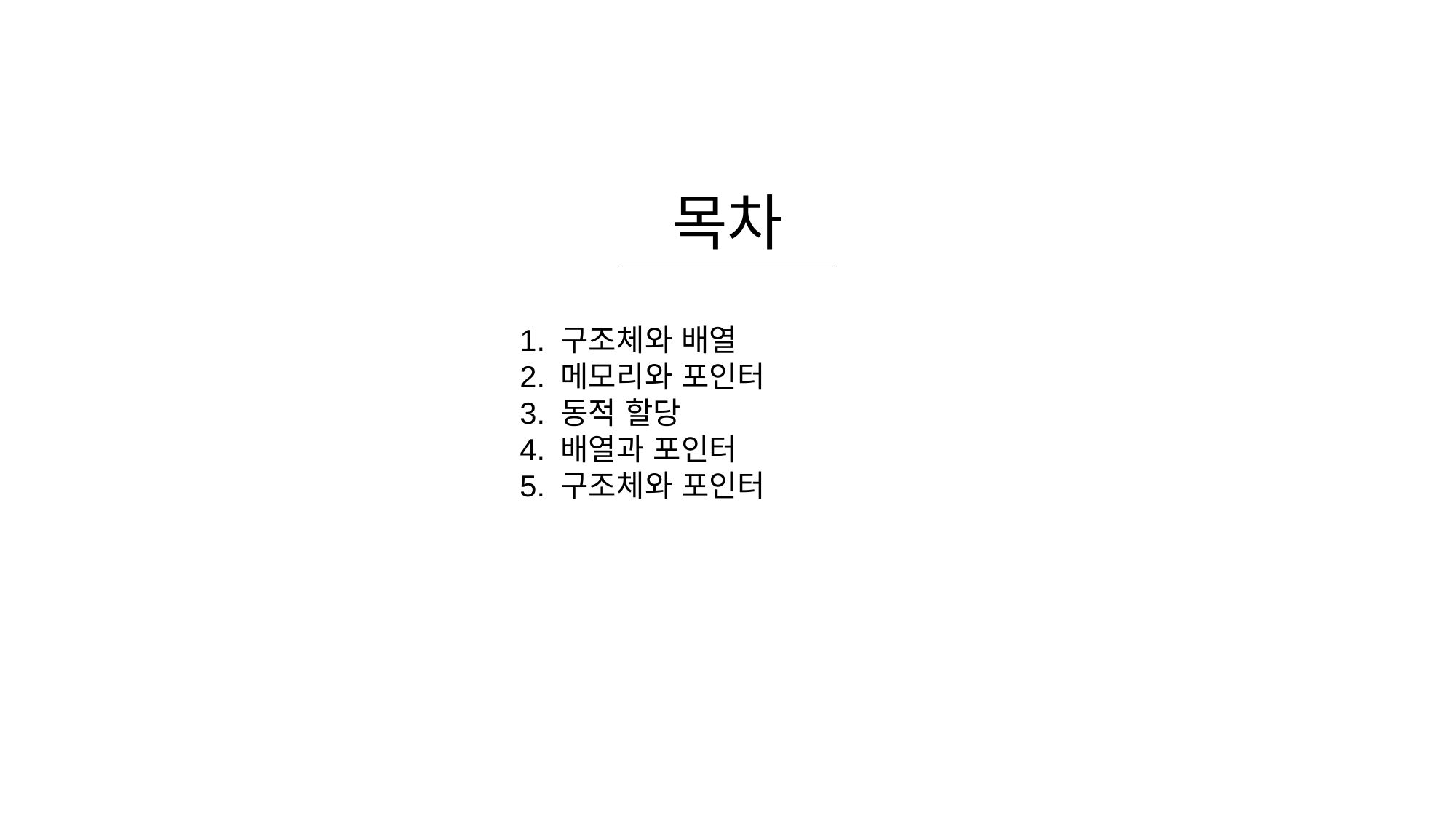

목차
1. 구조체와 배열
2. 메모리와 포인터
3. 동적 할당
4. 배열과 포인터
5. 구조체와 포인터